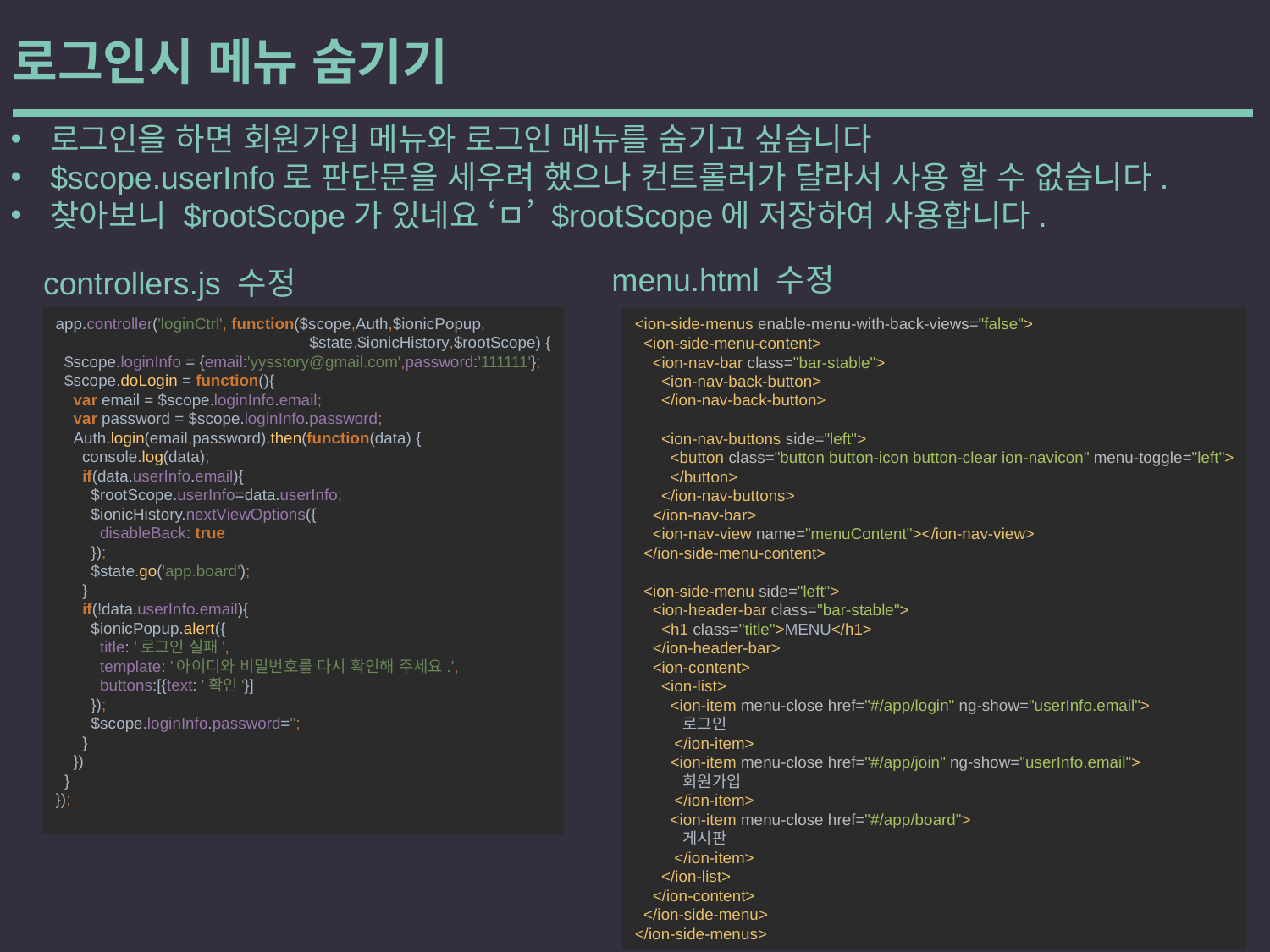

로그인시 메뉴 숨기기
로그인을 하면 회원가입 메뉴와 로그인 메뉴를 숨기고 싶습니다
$scope.userInfo로 판단문을 세우려 했으나 컨트롤러가 달라서 사용 할 수 없습니다.
찾아보니 $rootScope가 있네요 ‘ㅁ’ $rootScope에 저장하여 사용합니다.
menu.html 수정
controllers.js 수정
app.controller('loginCtrl', function($scope,Auth,$ionicPopup,
		$state,$ionicHistory,$rootScope) {
  $scope.loginInfo = {email:'yysstory@gmail.com',password:'111111'};
  $scope.doLogin = function(){
    var email = $scope.loginInfo.email;
    var password = $scope.loginInfo.password;
    Auth.login(email,password).then(function(data) {
      console.log(data);
      if(data.userInfo.email){
        $rootScope.userInfo=data.userInfo;
        $ionicHistory.nextViewOptions({
          disableBack: true
        });
        $state.go('app.board');
      }
      if(!data.userInfo.email){
        $ionicPopup.alert({
          title: '로그인 실패',
          template: '아이디와 비밀번호를 다시 확인해 주세요.',
          buttons:[{text: '확인'}]
        });
        $scope.loginInfo.password='';
      }
    })
  }
});

<ion-side-menus enable-menu-with-back-views="false">
  <ion-side-menu-content>
    <ion-nav-bar class="bar-stable">
      <ion-nav-back-button>
      </ion-nav-back-button>
      <ion-nav-buttons side="left">
        <button class="button button-icon button-clear ion-navicon" menu-toggle="left">
        </button>
      </ion-nav-buttons>
    </ion-nav-bar>
    <ion-nav-view name="menuContent"></ion-nav-view>
  </ion-side-menu-content>
  <ion-side-menu side="left">
    <ion-header-bar class="bar-stable">
      <h1 class="title">MENU</h1>
    </ion-header-bar>
    <ion-content>
      <ion-list>
        <ion-item menu-close href="#/app/login" ng-show="userInfo.email">
          로그인
        </ion-item>
        <ion-item menu-close href="#/app/join" ng-show="userInfo.email">
          회원가입
        </ion-item>
        <ion-item menu-close href="#/app/board">
          게시판
        </ion-item>
      </ion-list>
    </ion-content>
  </ion-side-menu>
</ion-side-menus>